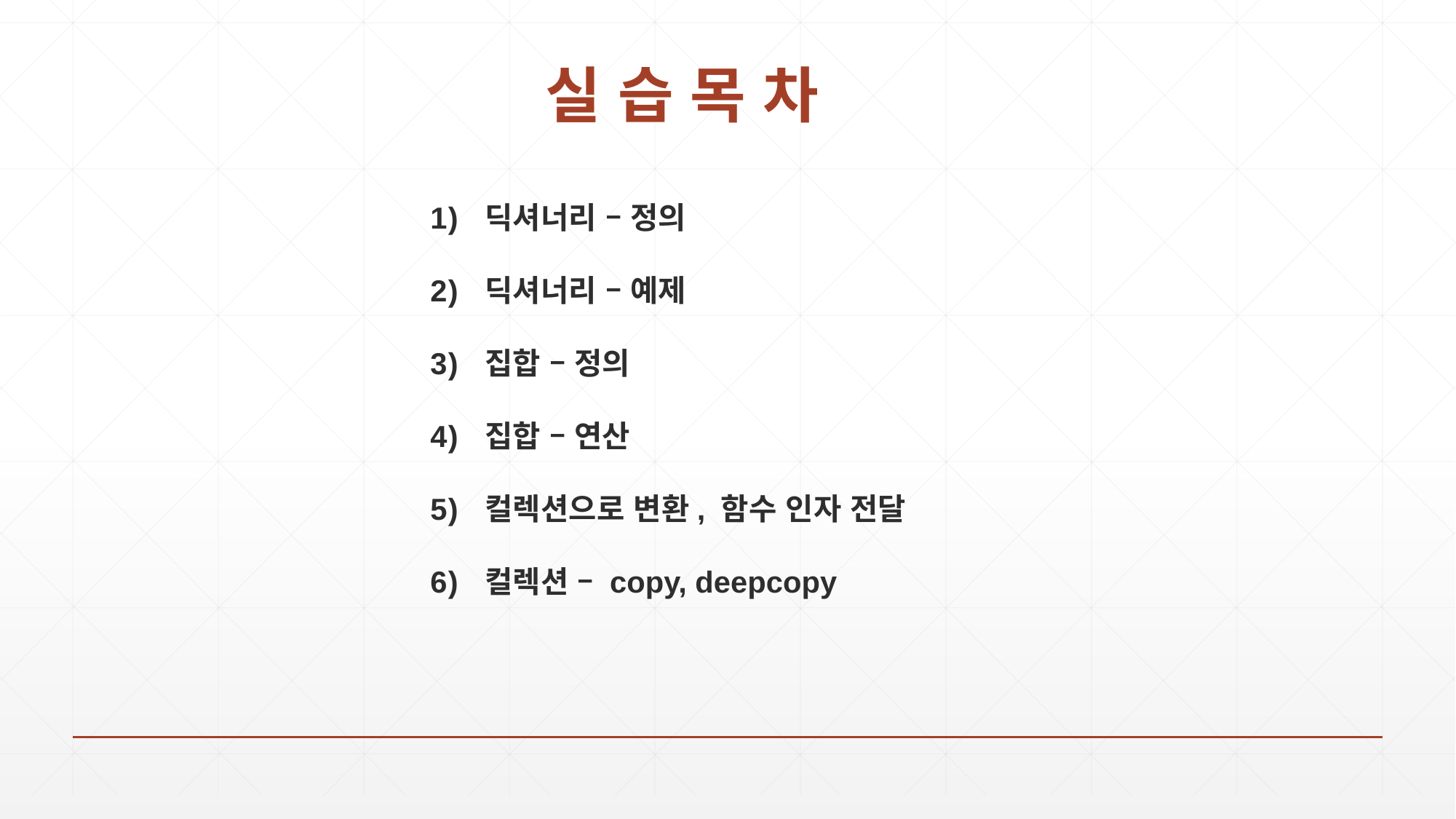

# 실 습 목 차
딕셔너리 – 정의

딕셔너리 – 예제

집합 – 정의

집합 – 연산

컬렉션으로 변환, 함수 인자 전달

컬렉션 – copy, deepcopy